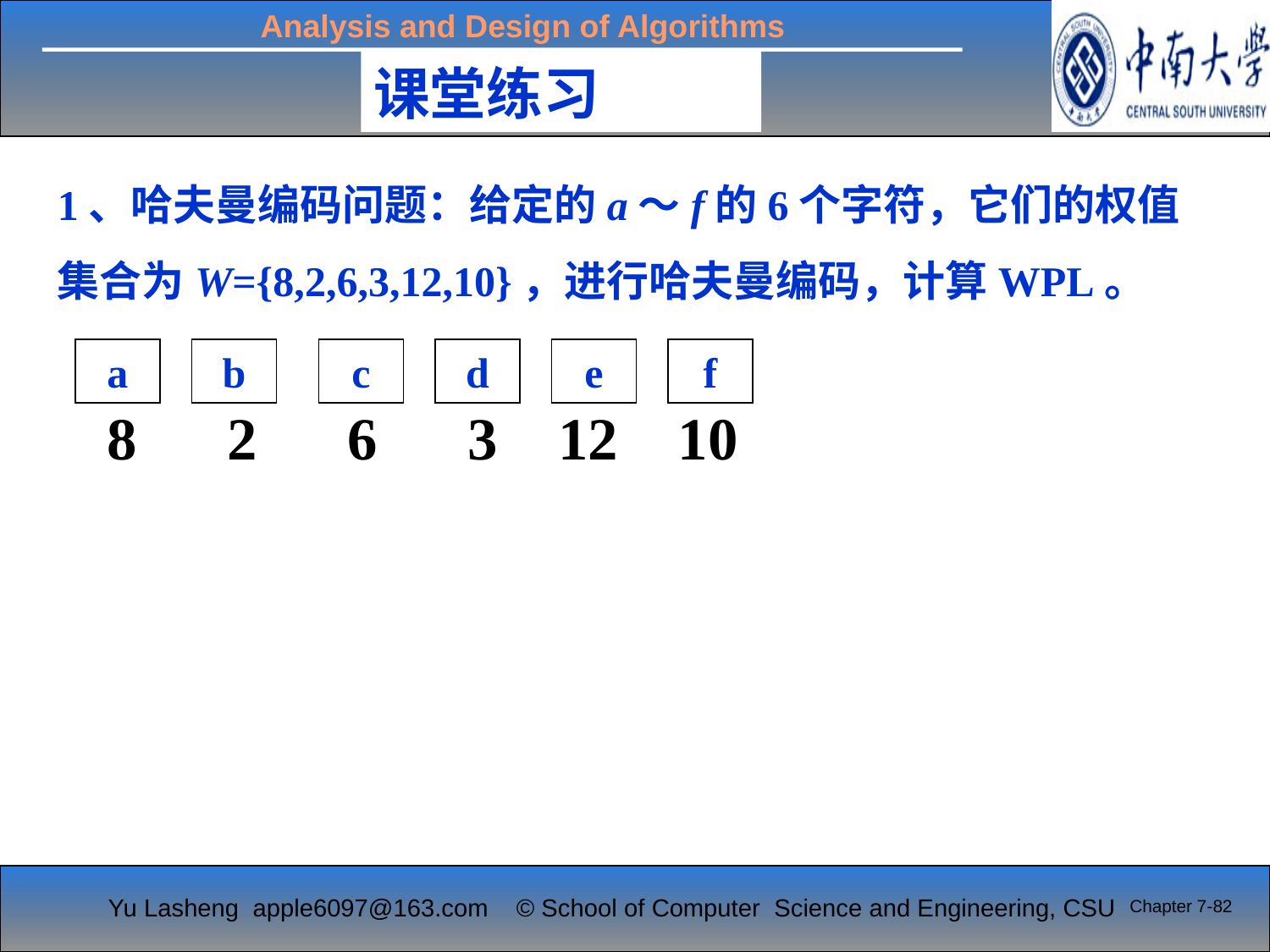

课堂练习
1、哈夫曼编码问题：给定的a～f的6个字符，它们的权值集合为W={8,2,6,3,12,10}，进行哈夫曼编码，计算WPL。
a
b
c
d
e
f
8      2      6      3    12    10
Chapter 7-82